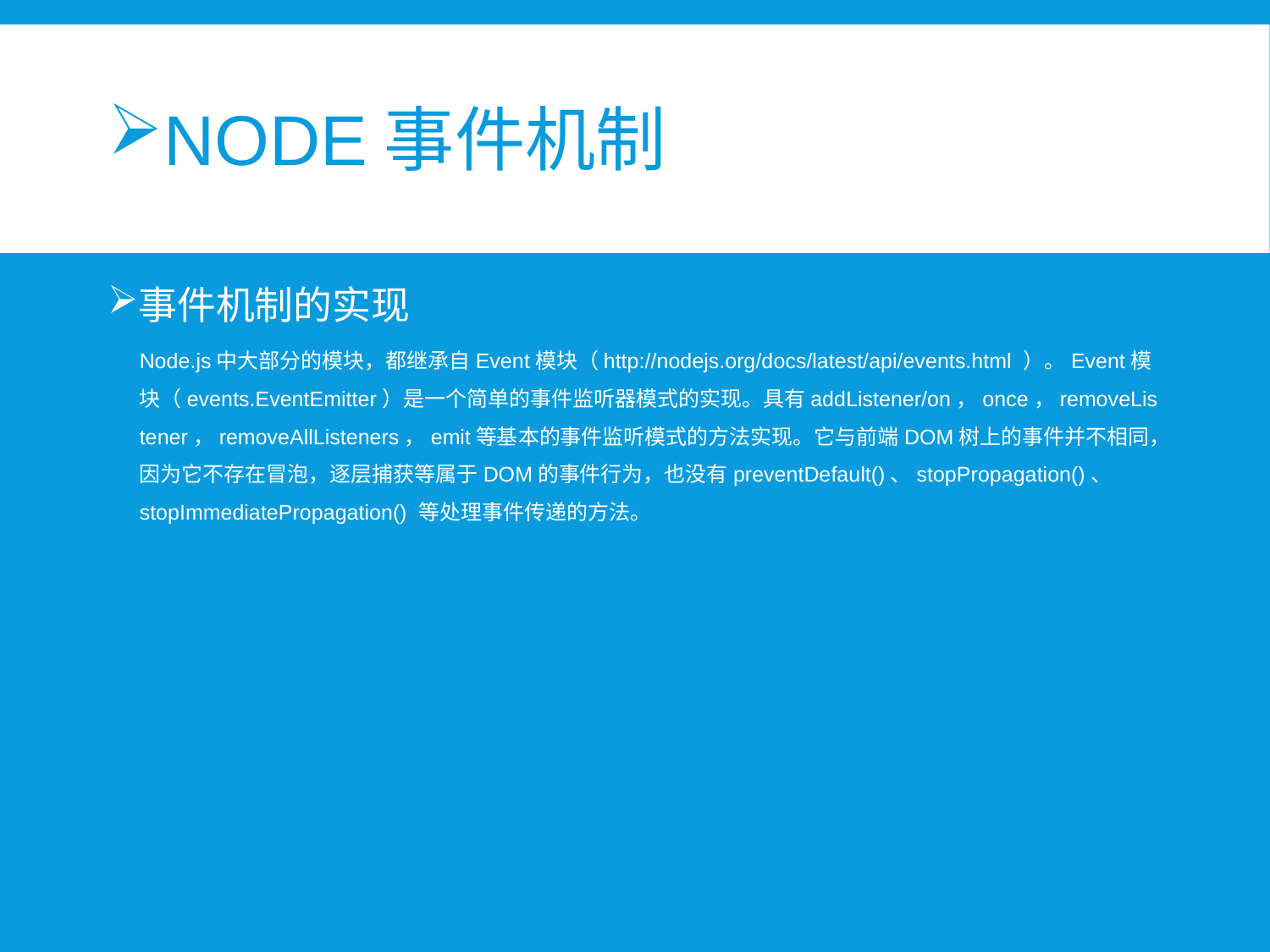

# Node事件机制
事件机制的实现
Node.js中大部分的模块，都继承自Event模块（http://nodejs.org/docs/latest/api/events.html ）。Event模块（events.EventEmitter）是一个简单的事件监听器模式的实现。具有addListener/on，once，removeListener，removeAllListeners，emit等基本的事件监听模式的方法实现。它与前端DOM树上的事件并不相同，因为它不存在冒泡，逐层捕获等属于DOM的事件行为，也没有preventDefault()、stopPropagation()、 stopImmediatePropagation() 等处理事件传递的方法。